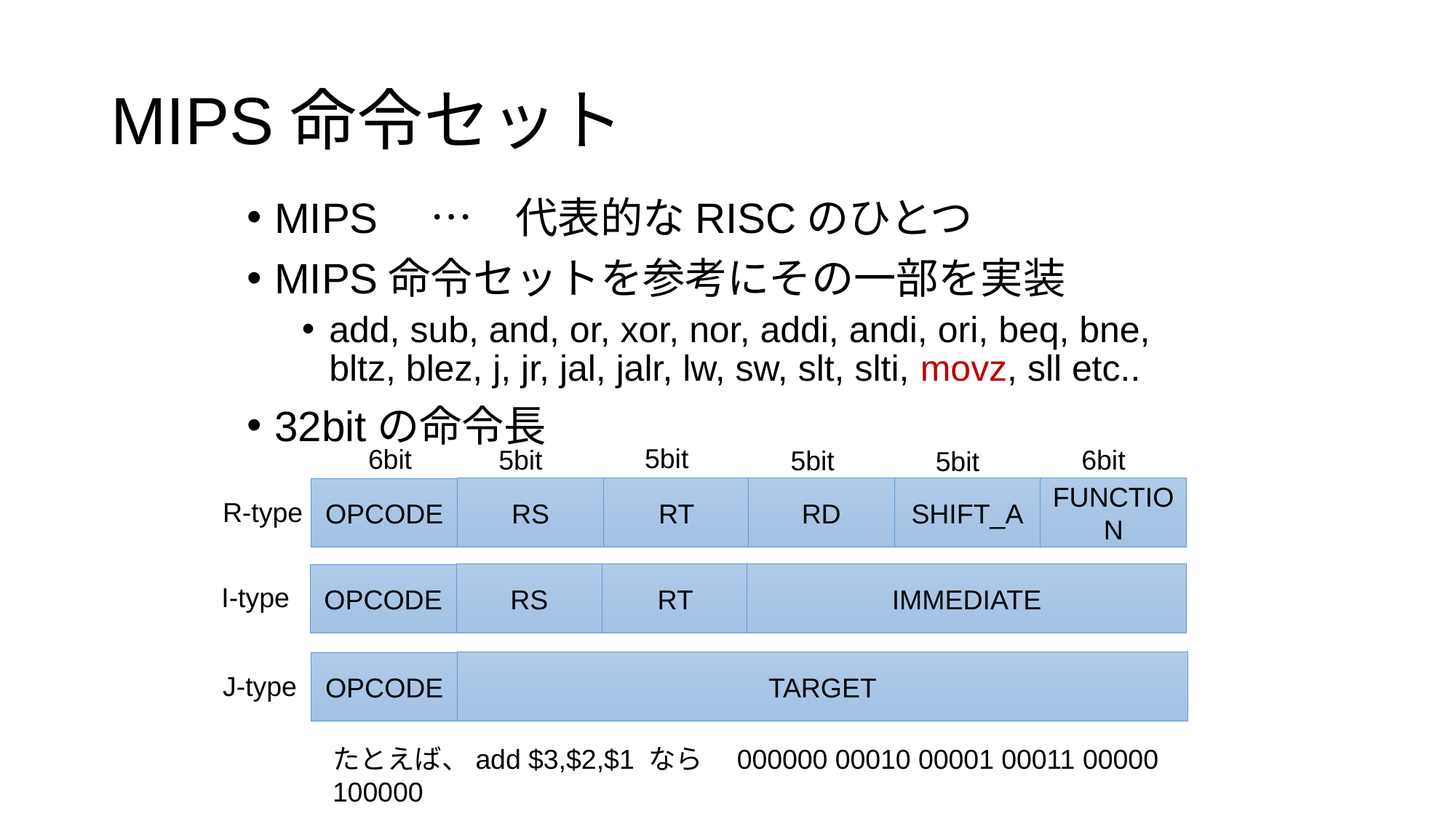

# MIPS命令セット
MIPS　…　代表的なRISCのひとつ
MIPS命令セットを参考にその一部を実装
add, sub, and, or, xor, nor, addi, andi, ori, beq, bne, bltz, blez, j, jr, jal, jalr, lw, sw, slt, slti, movz, sll etc..
32bitの命令長

5bit
6bit
5bit
6bit
5bit
5bit
RS
RT
RD
SHIFT_A
FUNCTION
OPCODE
R-type
RS
RT
IMMEDIATE
OPCODE
I-type
TARGET
OPCODE
J-type
たとえば、add $3,$2,$1 なら　000000 00010 00001 00011 00000 100000